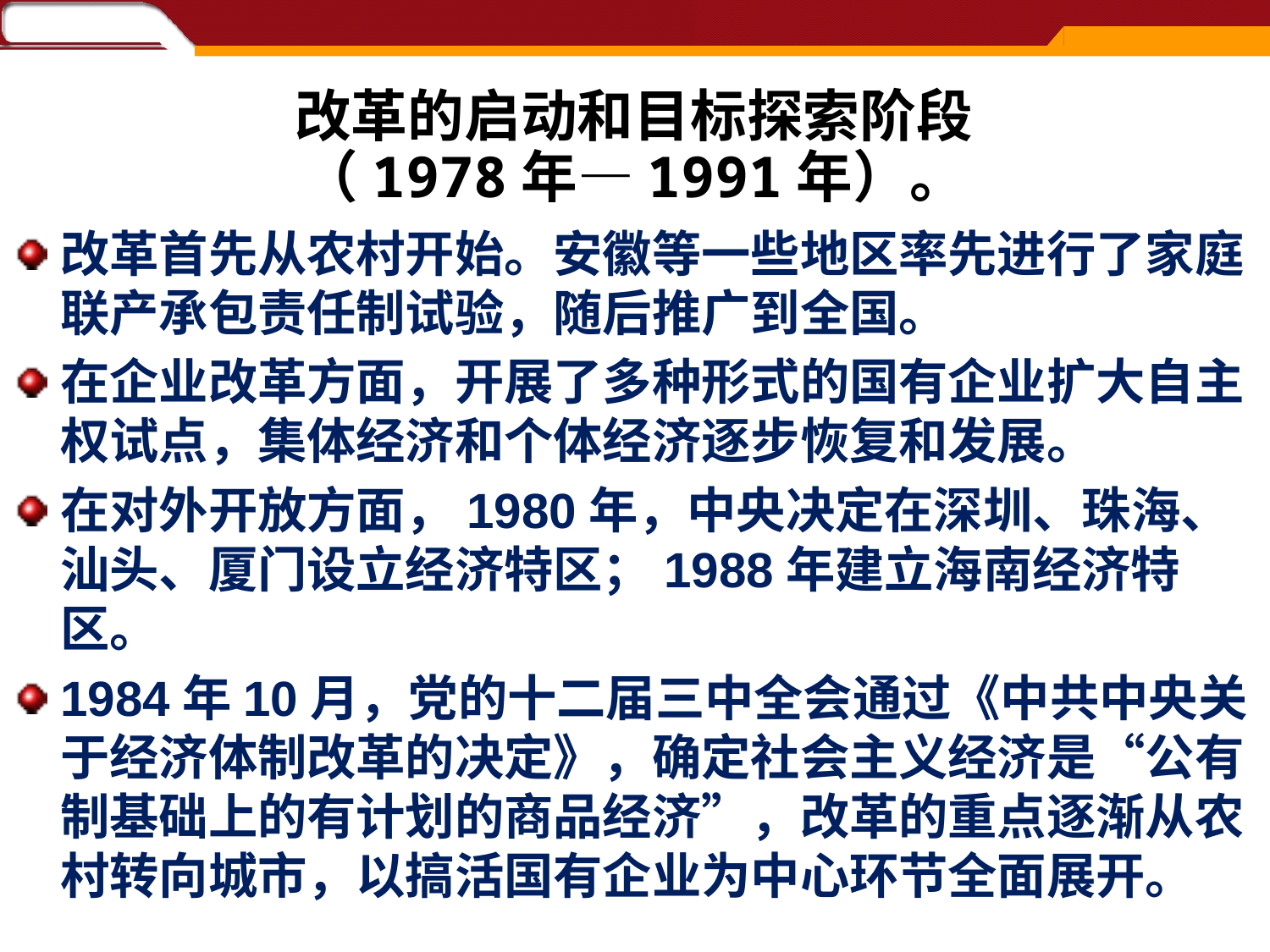

# 改革的启动和目标探索阶段 （1978年—1991年）。
改革首先从农村开始。安徽等一些地区率先进行了家庭联产承包责任制试验，随后推广到全国。
在企业改革方面，开展了多种形式的国有企业扩大自主权试点，集体经济和个体经济逐步恢复和发展。
在对外开放方面，1980年，中央决定在深圳、珠海、汕头、厦门设立经济特区；1988年建立海南经济特区。
1984年10月，党的十二届三中全会通过《中共中央关于经济体制改革的决定》，确定社会主义经济是“公有制基础上的有计划的商品经济”，改革的重点逐渐从农村转向城市，以搞活国有企业为中心环节全面展开。